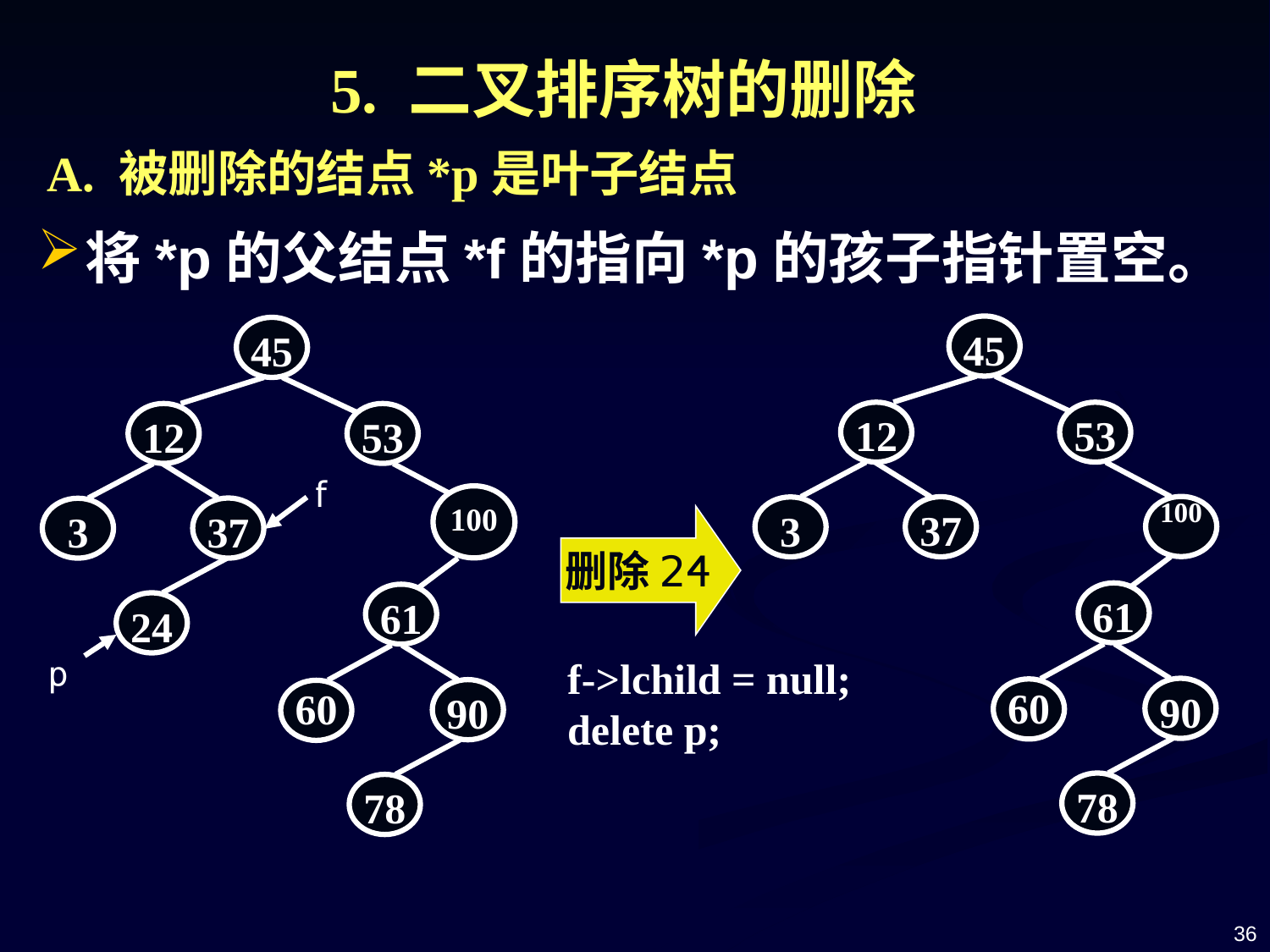

5. 二叉排序树的删除
A. 被删除的结点*p是叶子结点
将*p的父结点*f的指向*p的孩子指针置空。
45

12
53

100
37
3

61

90
60

78
45

12
53

f
100

37
3
删除24

61
24

p

f->lchild = null;
delete p;
90
60

78
36